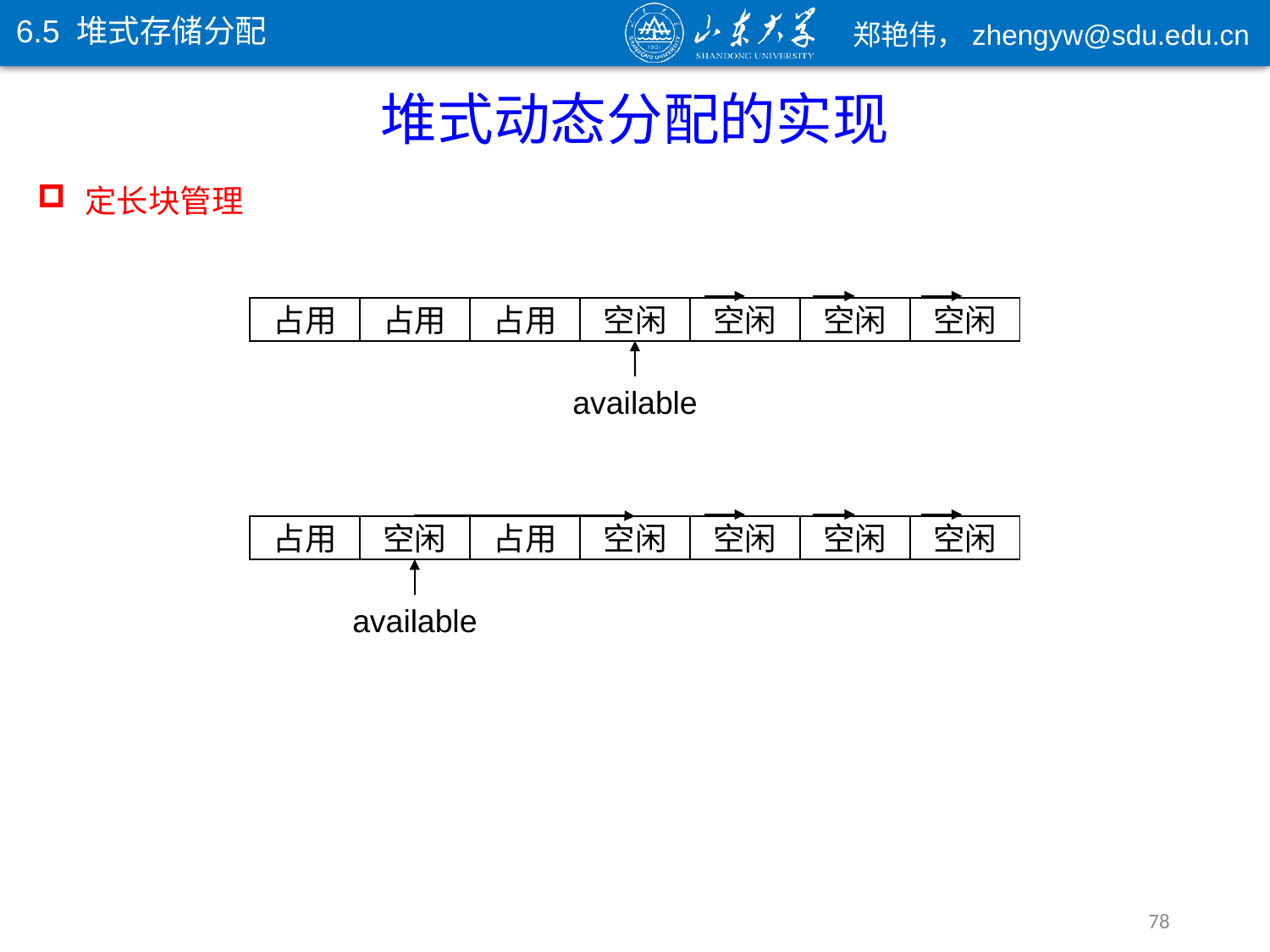

6.5 堆式存储分配
堆式动态分配的实现
定长块管理
占用
占用
占用
空闲
空闲
空闲
空闲
available
占用
空闲
占用
空闲
空闲
空闲
空闲
available
78